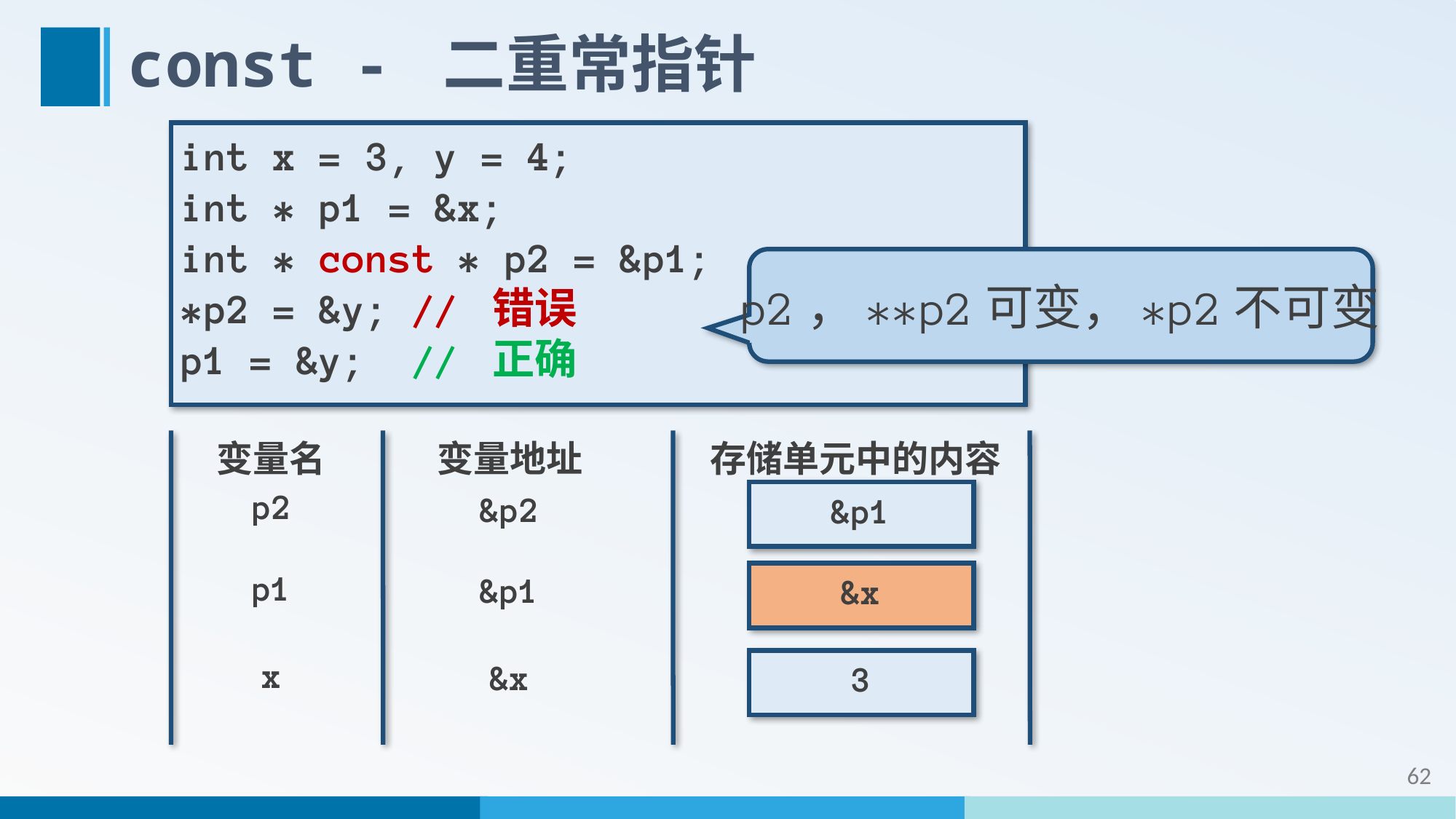

# const - 二重常指针
int x = 3, y = 4;
int * p1 = &x;
int * const * p2 = &p1;
*p2 = &y; // 错误
p1 = &y;  // 正确
p2，**p2可变，*p2不可变

变量名

变量地址

存储单元中的内容

p2
&p2
&p1

p1
&p1
&x

x
&x
3